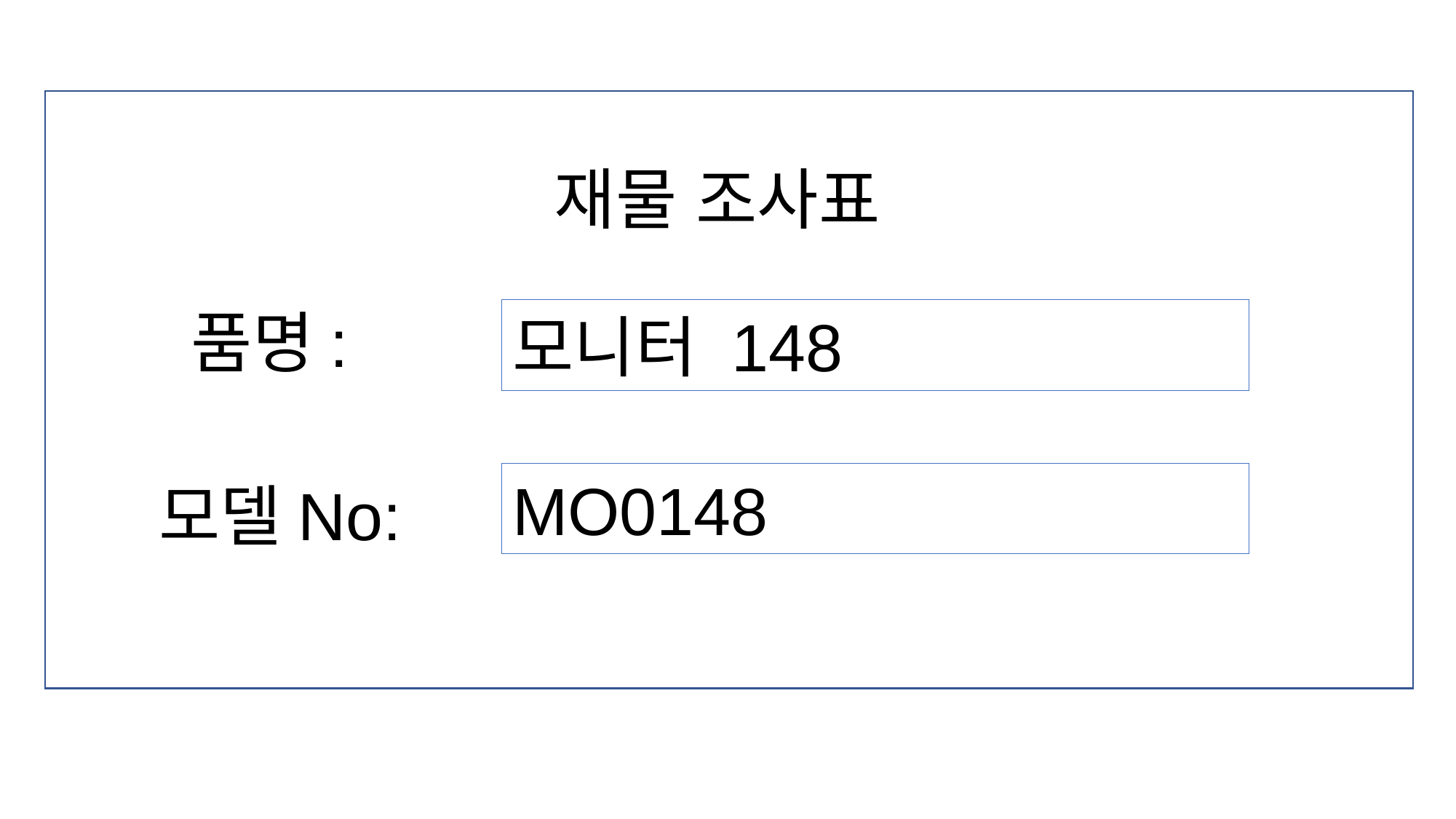

재물 조사표
품명:
모니터 148
MO0148
모델No: